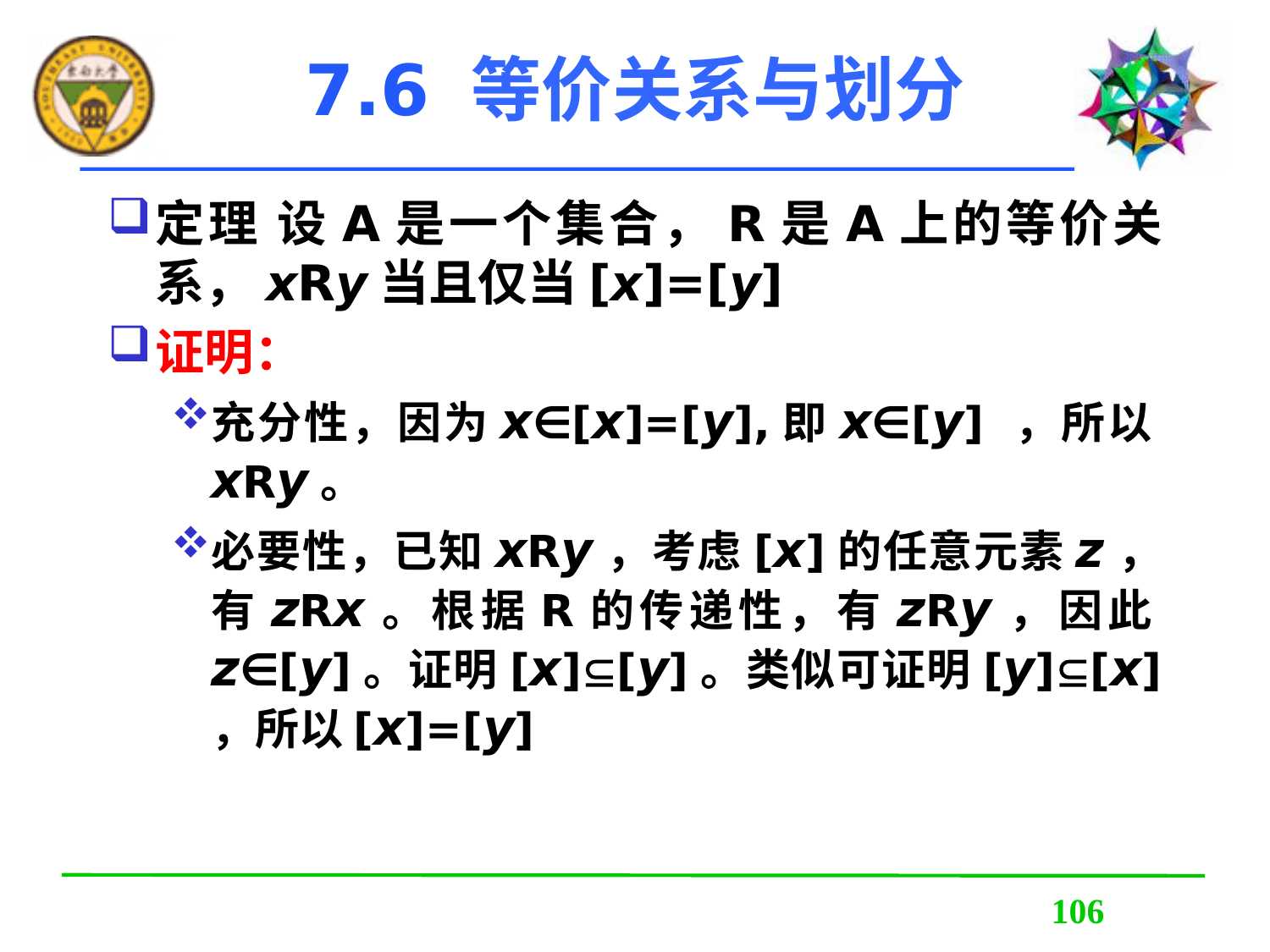

# 7.6 等价关系与划分
定理 设A是一个集合，R是A上的等价关系，xRy当且仅当[x]=[y]
证明：
充分性，因为x∈[x]=[y],即x∈[y] ，所以xRy。
必要性，已知xRy，考虑[x]的任意元素z，有zRx。根据R的传递性，有zRy，因此z∈[y]。证明[x]⊆[y]。类似可证明[y]⊆[x] ，所以[x]=[y]